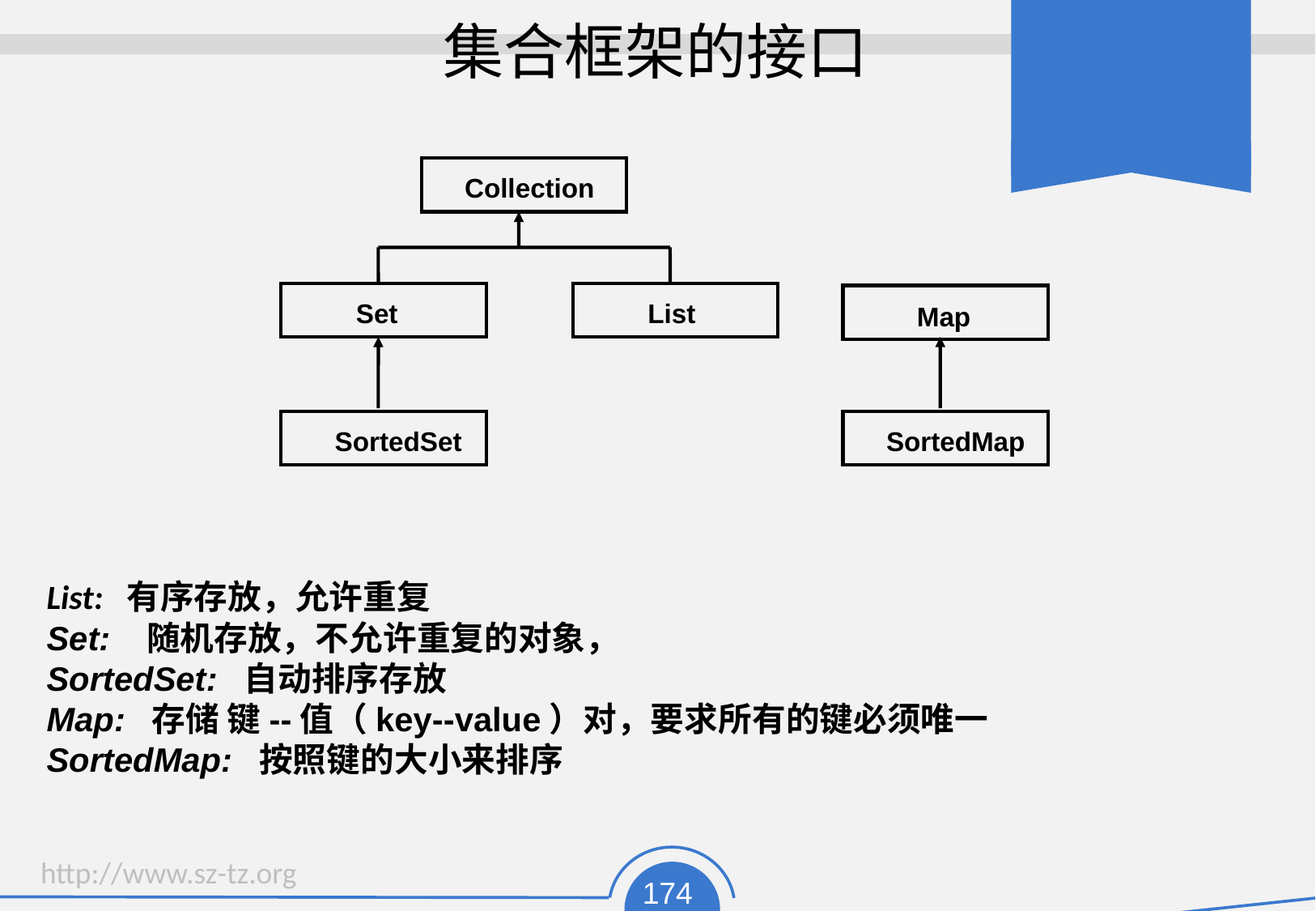

# 集合框架的接口

Collection

Set

List

Map

SortedSet

SortedMap

List:  有序存放，允许重复
Set:   随机存放，不允许重复的对象，
SortedSet:  自动排序存放
Map:  存储 键--值（key--value）对，要求所有的键必须唯一
SortedMap:  按照键的大小来排序